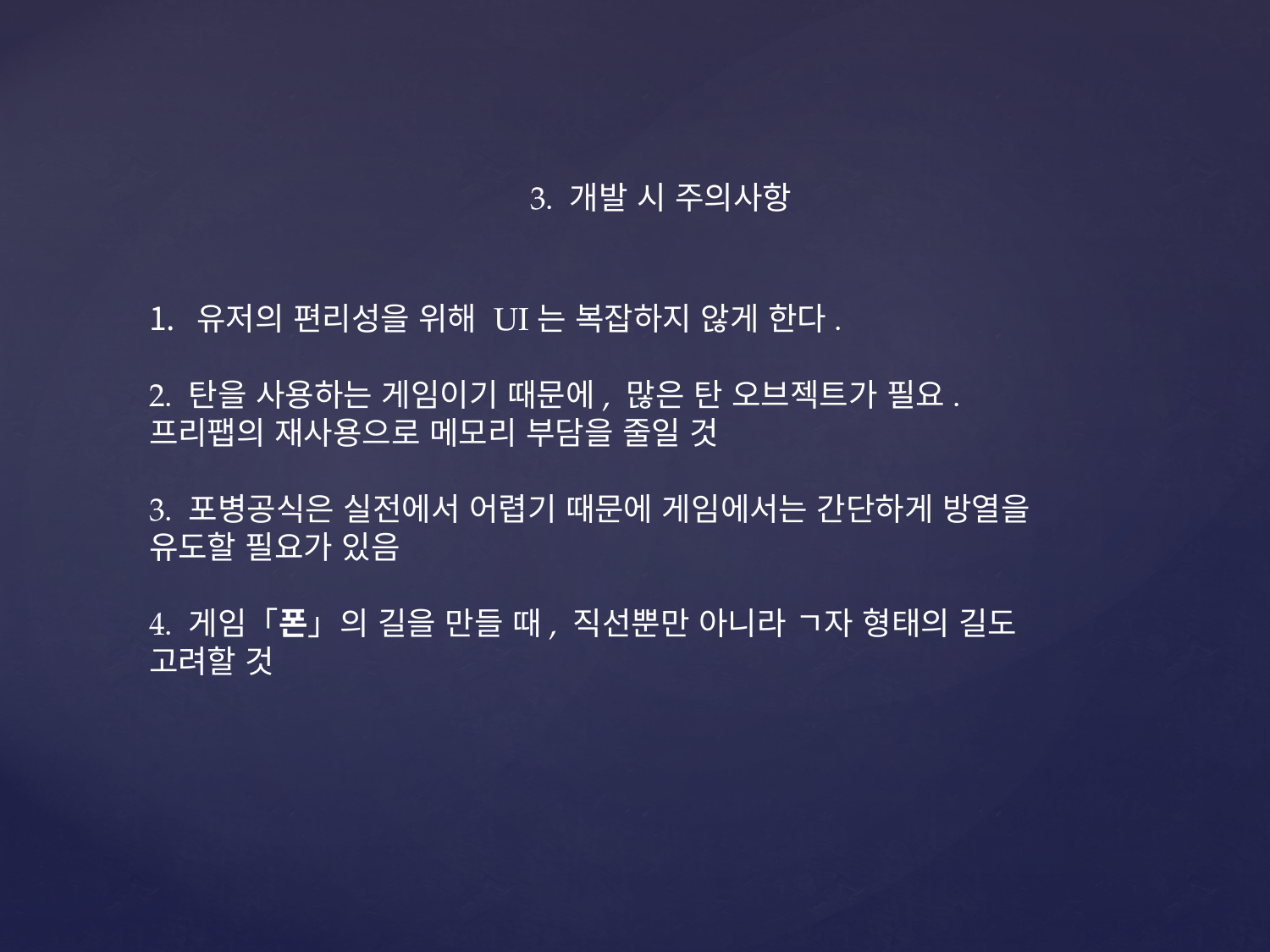

3. 개발 시 주의사항
유저의 편리성을 위해 UI는 복잡하지 않게 한다.

2. 탄을 사용하는 게임이기 때문에, 많은 탄 오브젝트가 필요. 프리팹의 재사용으로 메모리 부담을 줄일 것

3. 포병공식은 실전에서 어렵기 때문에 게임에서는 간단하게 방열을 유도할 필요가 있음

4. 게임「폰」의 길을 만들 때, 직선뿐만 아니라 ㄱ자 형태의 길도 고려할 것